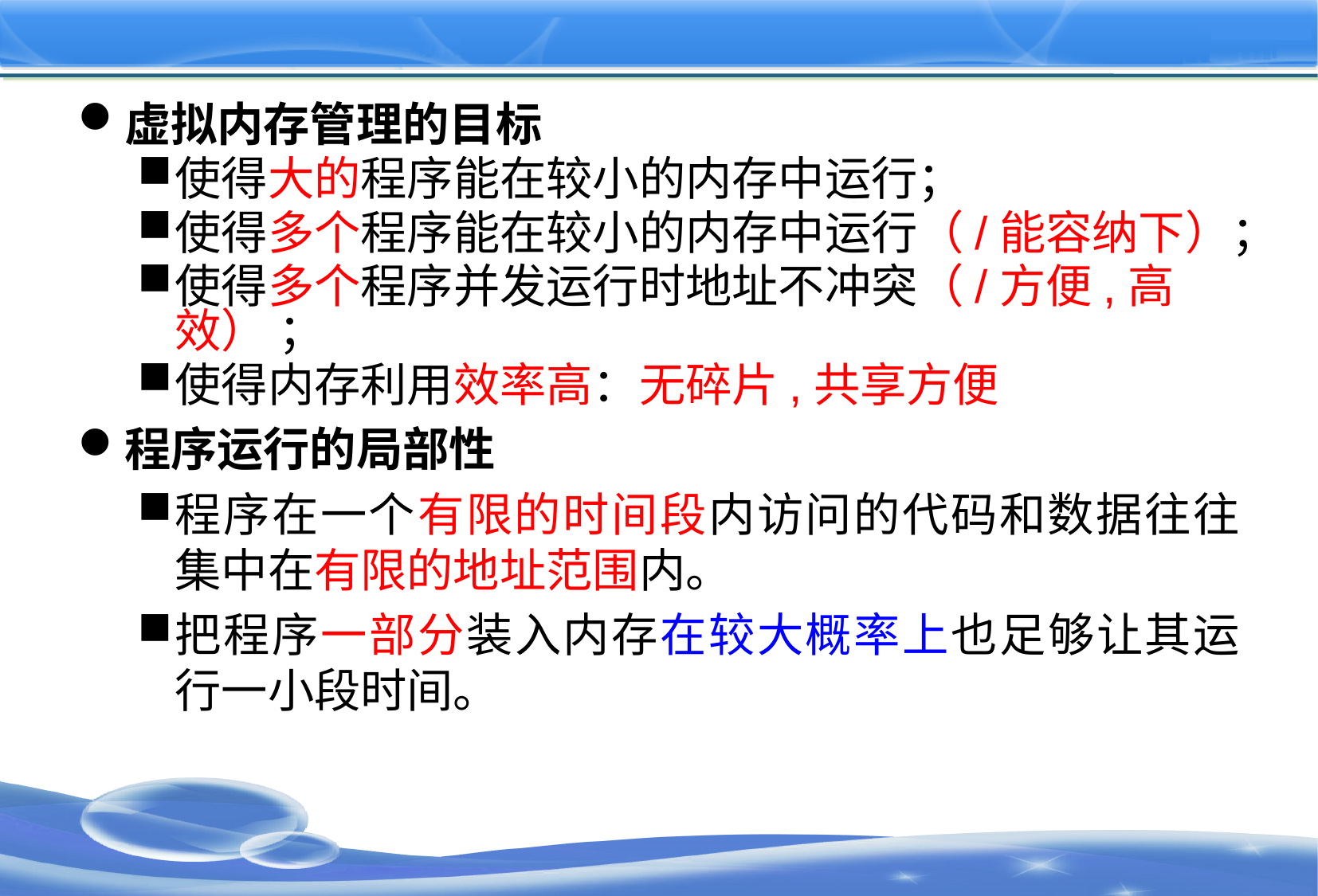

#
虚拟内存管理的目标
使得大的程序能在较小的内存中运行；
使得多个程序能在较小的内存中运行（/能容纳下）；
使得多个程序并发运行时地址不冲突（/方便,高效） ；
使得内存利用效率高：无碎片,共享方便
程序运行的局部性
程序在一个有限的时间段内访问的代码和数据往往集中在有限的地址范围内。
把程序一部分装入内存在较大概率上也足够让其运行一小段时间。